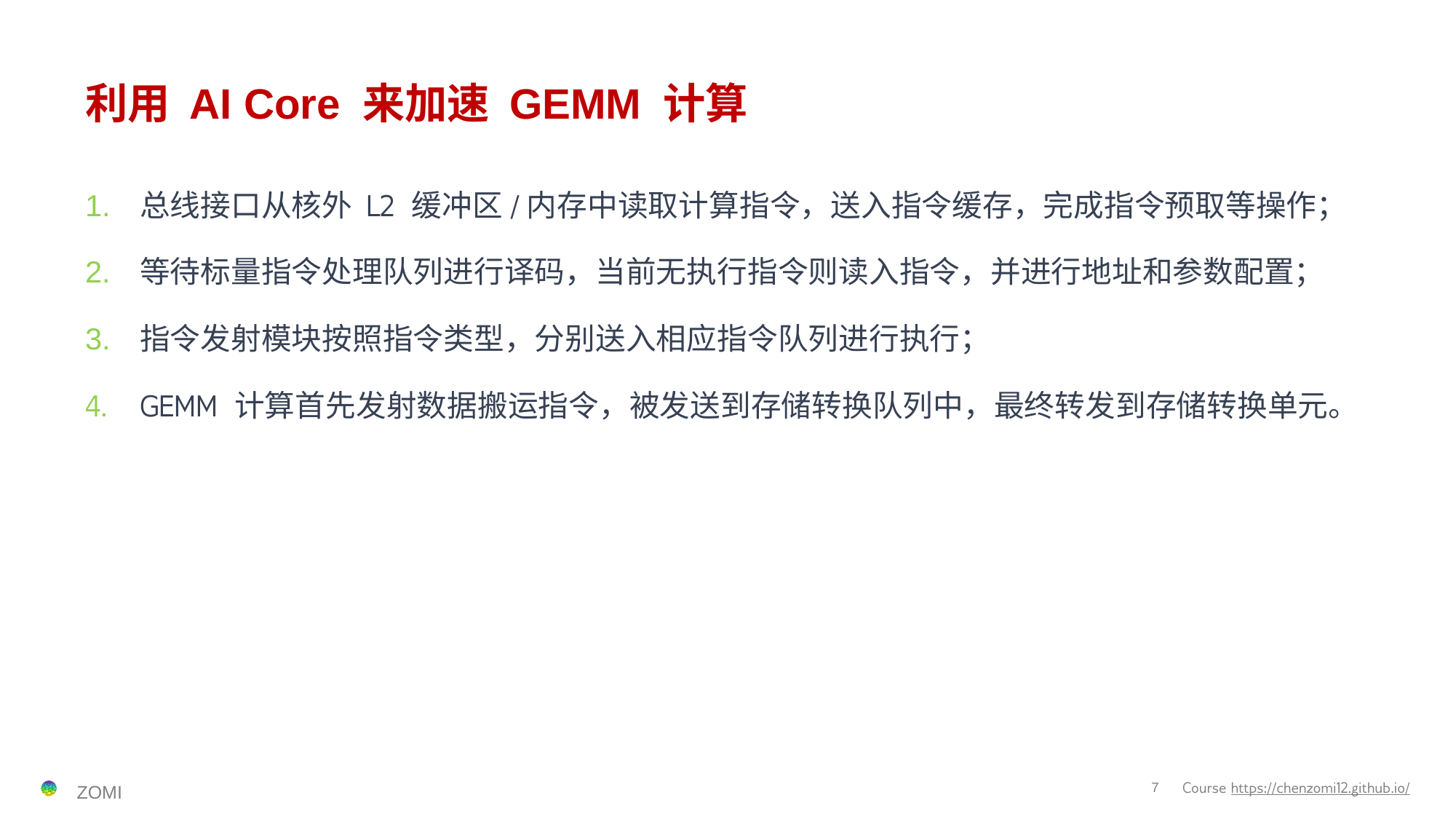

# 利用 AI Core 来加速 GEMM 计算
总线接口从核外 L2 缓冲区/内存中读取计算指令，送入指令缓存，完成指令预取等操作；
等待标量指令处理队列进行译码，当前无执行指令则读入指令，并进行地址和参数配置；
指令发射模块按照指令类型，分别送入相应指令队列进行执行；
GEMM 计算首先发射数据搬运指令，被发送到存储转换队列中，最终转发到存储转换单元。